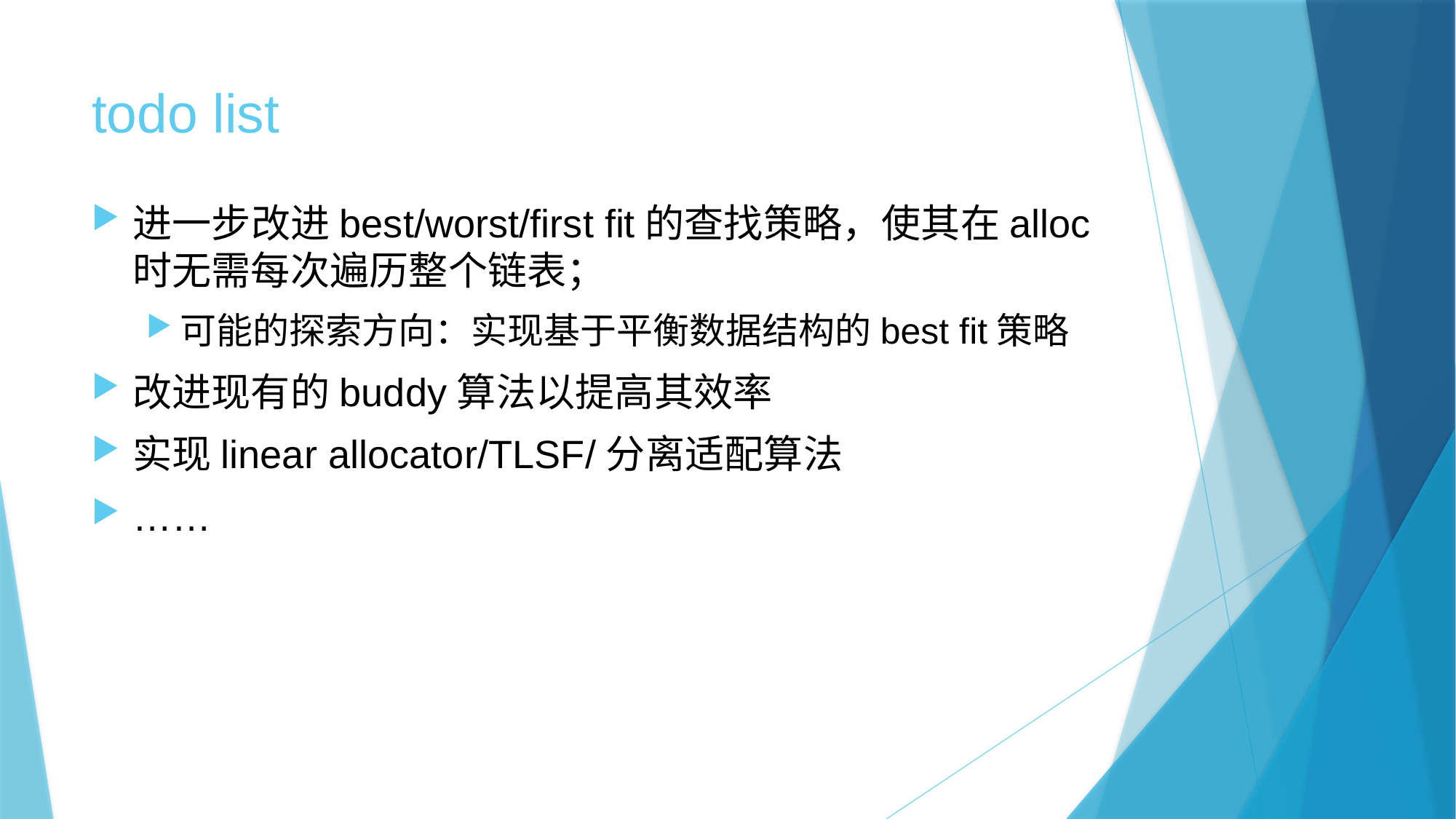

# todo list
进一步改进best/worst/first fit的查找策略，使其在alloc时无需每次遍历整个链表；
可能的探索方向：实现基于平衡数据结构的best fit策略
改进现有的buddy算法以提高其效率
实现linear allocator/TLSF/分离适配算法
……